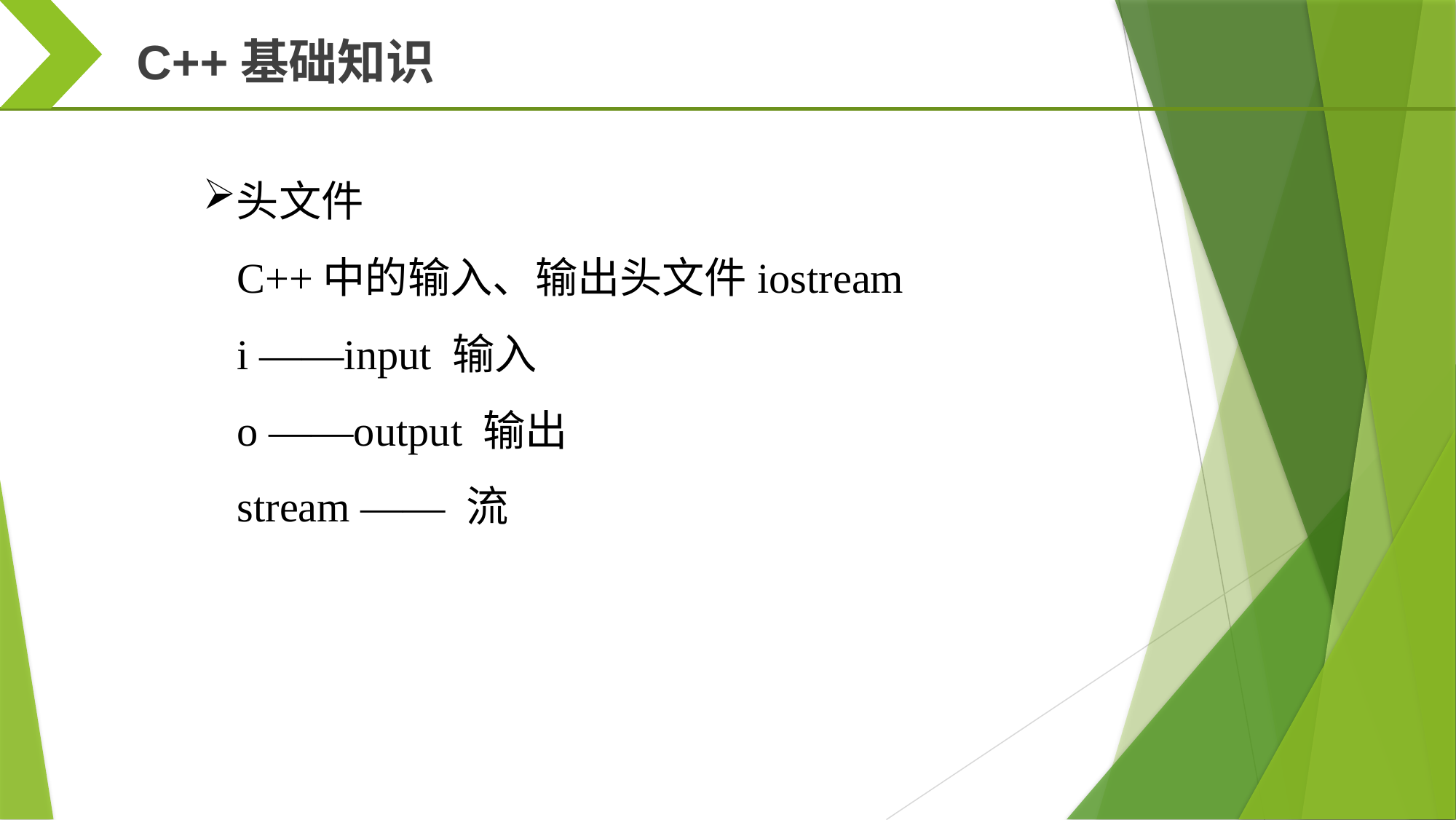

C++基础知识
头文件
C++中的输入、输出头文件iostream
i ——input 输入
o ——output 输出
stream —— 流